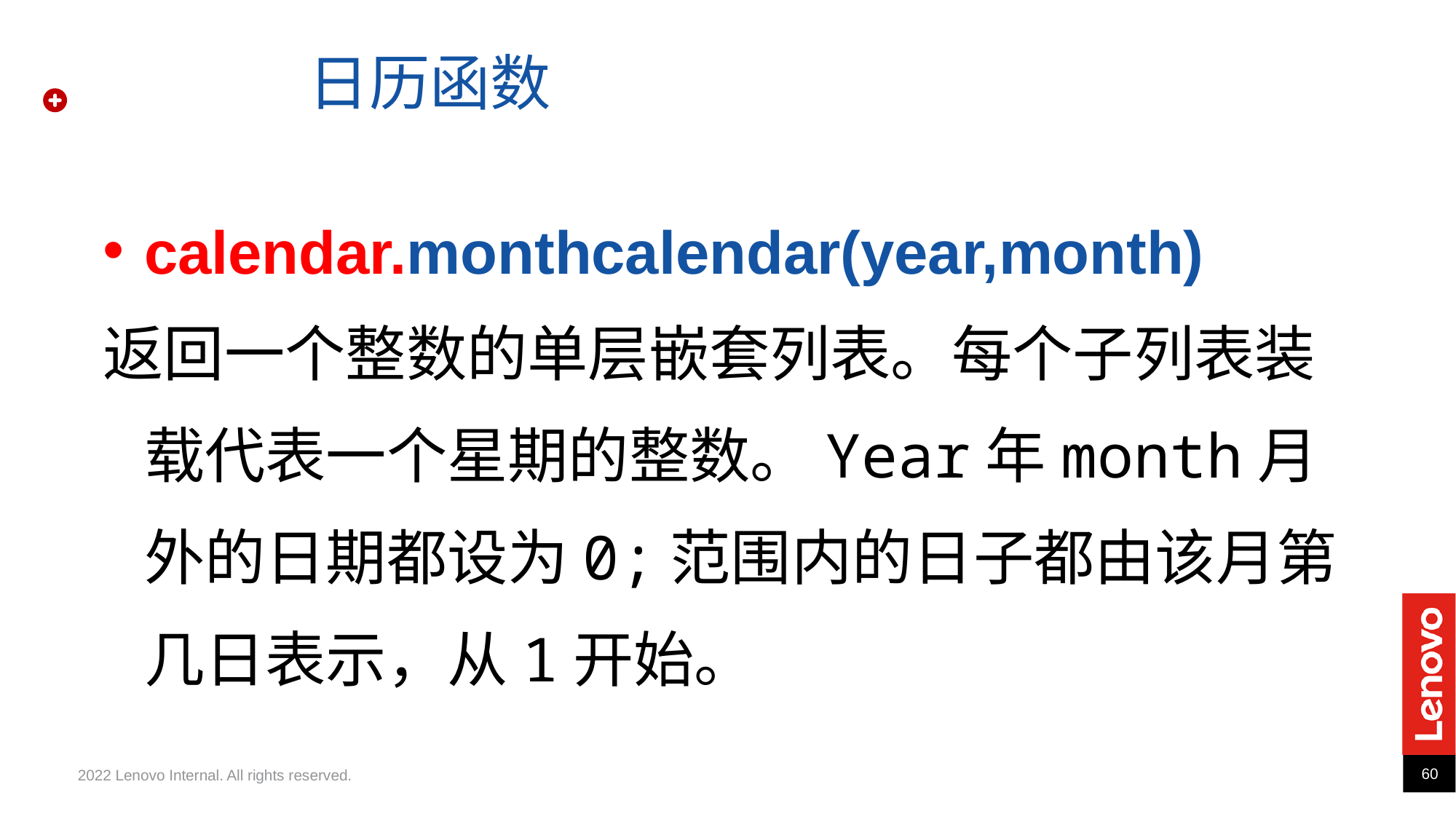

日历函数
calendar.monthcalendar(year,month)
返回一个整数的单层嵌套列表。每个子列表装载代表一个星期的整数。Year年month月外的日期都设为0;范围内的日子都由该月第几日表示，从1开始。